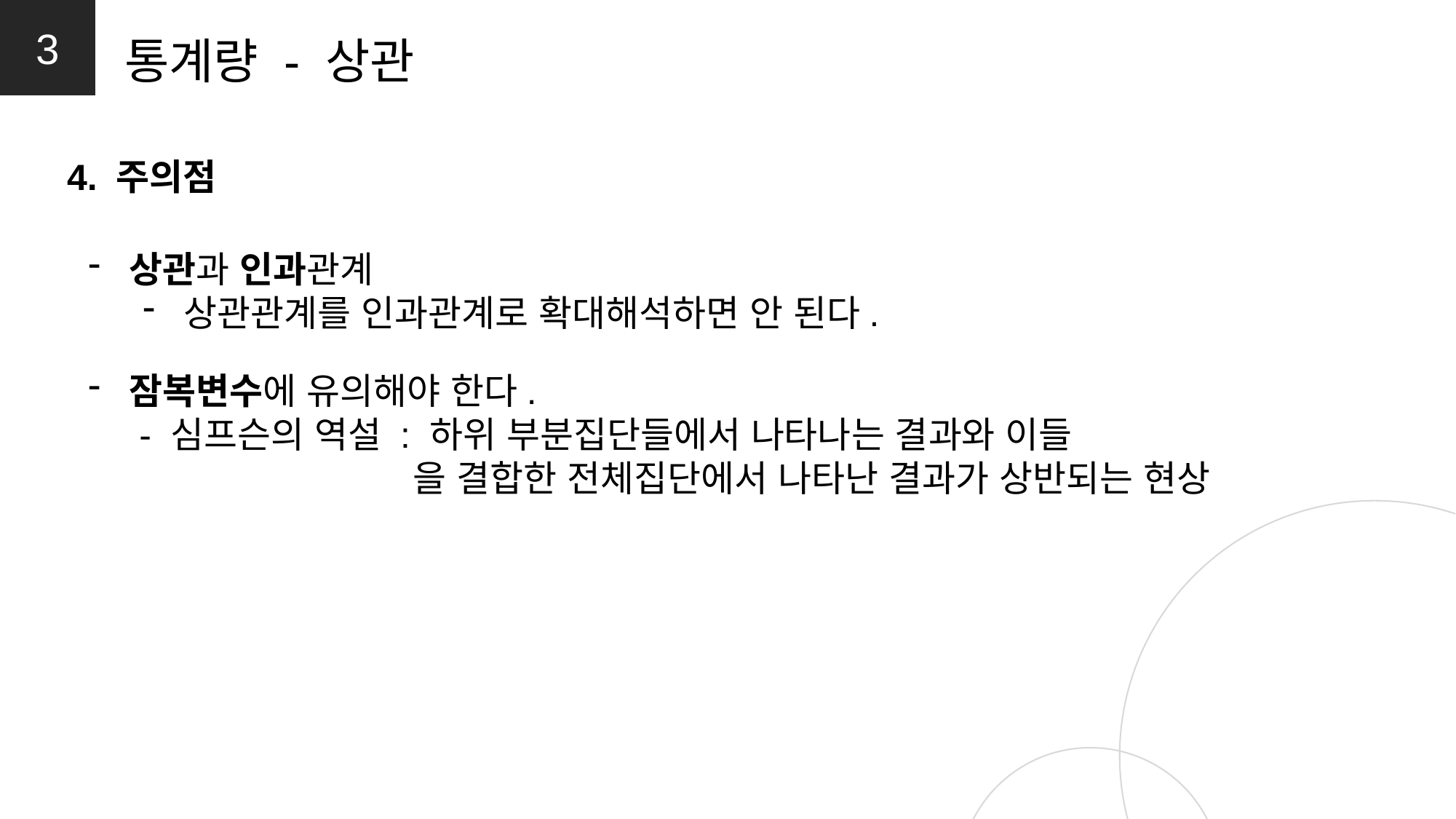

3
통계량 - 상관
4. 주의점
상관과 인과관계
상관관계를 인과관계로 확대해석하면 안 된다.
잠복변수에 유의해야 한다.
     - 심프슨의 역설 : 하위 부분집단들에서 나타나는 결과와 이들
                               을 결합한 전체집단에서 나타난 결과가 상반되는 현상